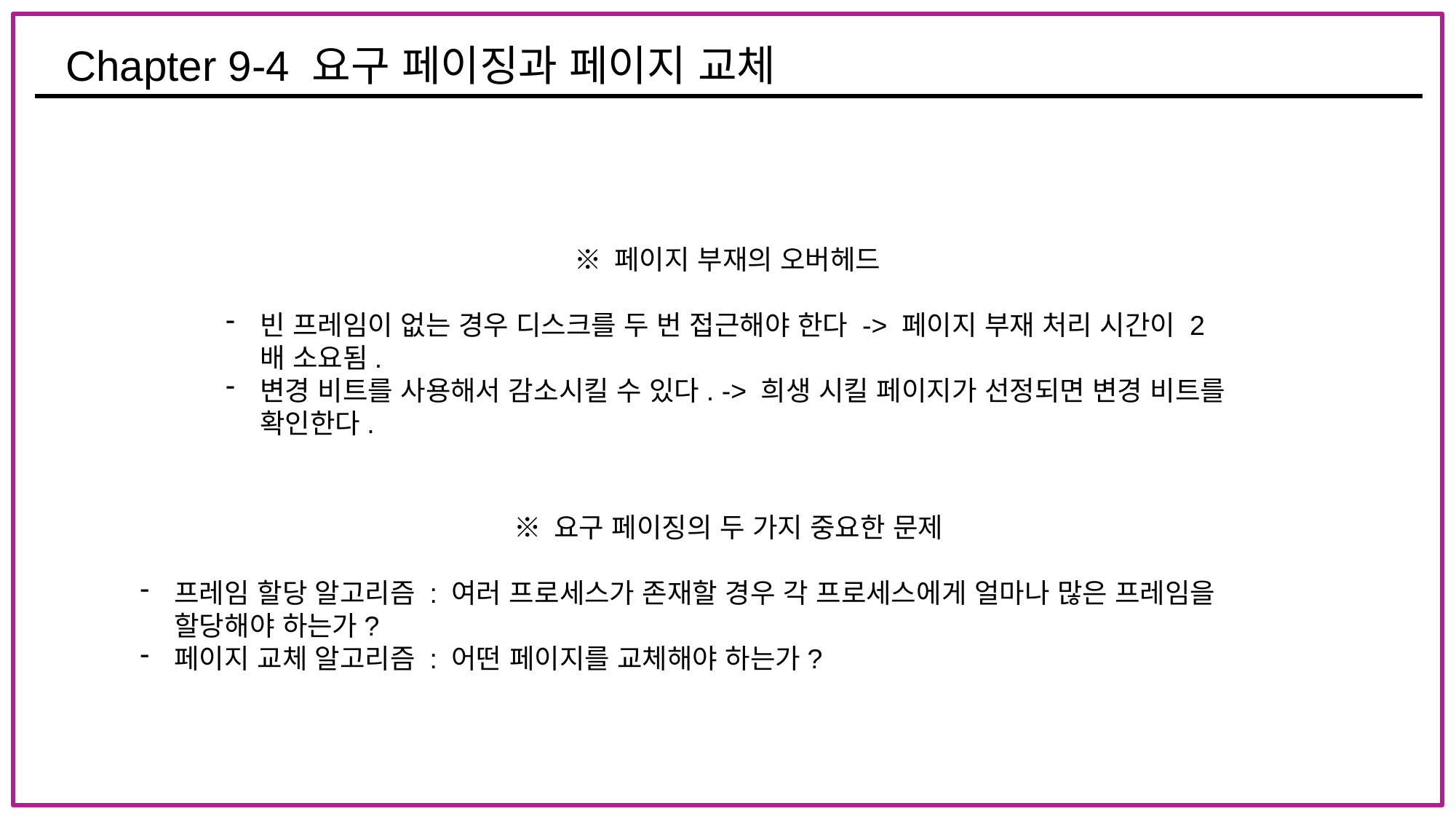

Chapter 9-4 요구 페이징과 페이지 교체
※ 페이지 부재의 오버헤드

빈 프레임이 없는 경우 디스크를 두 번 접근해야 한다 -> 페이지 부재 처리 시간이 2배 소요됨.
변경 비트를 사용해서 감소시킬 수 있다. -> 희생 시킬 페이지가 선정되면 변경 비트를 확인한다.

※ 요구 페이징의 두 가지 중요한 문제

프레임 할당 알고리즘 : 여러 프로세스가 존재할 경우 각 프로세스에게 얼마나 많은 프레임을 할당해야 하는가?
페이지 교체 알고리즘 : 어떤 페이지를 교체해야 하는가?